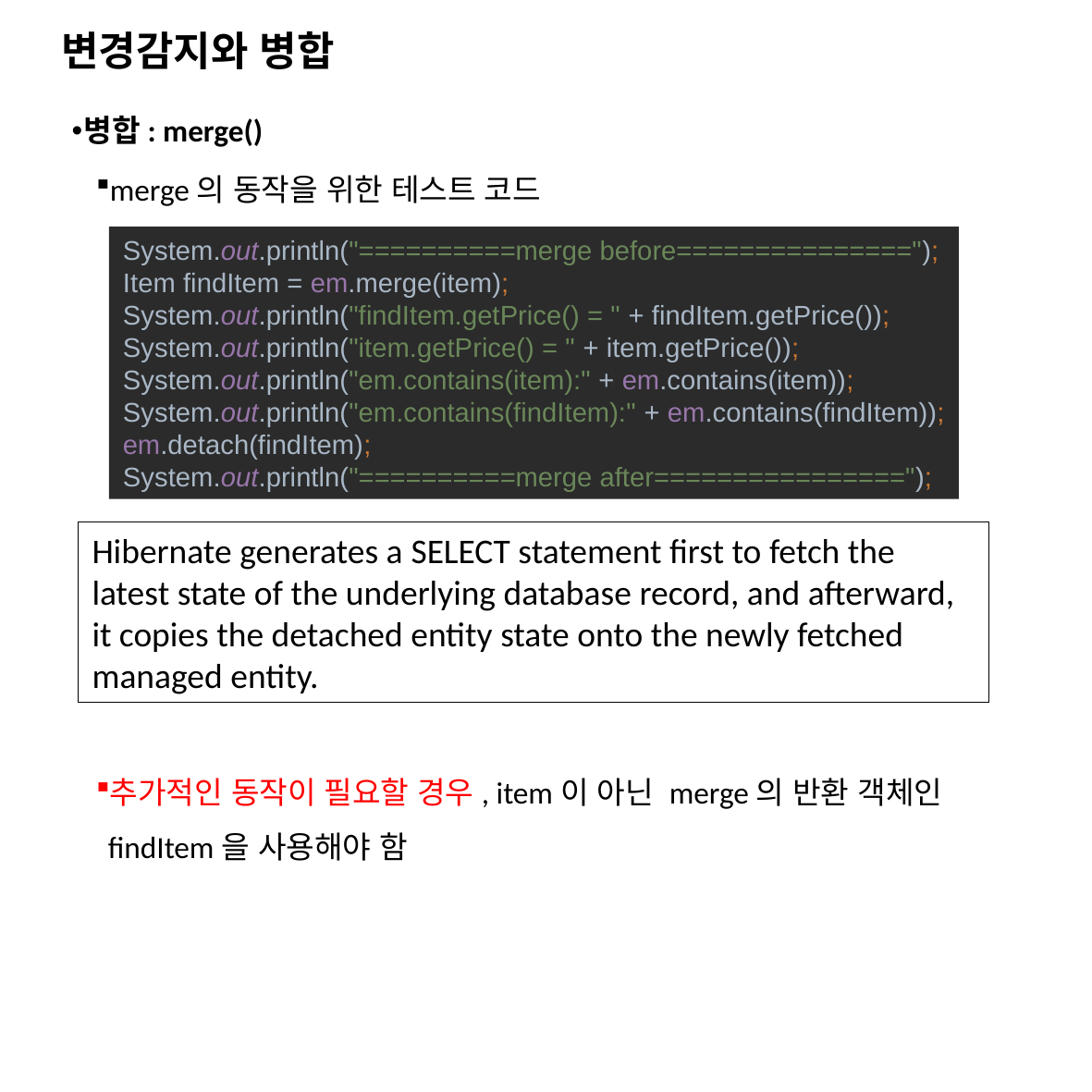

# 변경감지와 병합
병합: merge()
merge의 동작을 위한 테스트 코드

추가적인 동작이 필요할 경우, item이 아닌 merge의 반환 객체인 findItem을 사용해야 함

System.out.println("==========merge before===============");
Item findItem = em.merge(item);
System.out.println("findItem.getPrice() = " + findItem.getPrice());
System.out.println("item.getPrice() = " + item.getPrice());
System.out.println("em.contains(item):" + em.contains(item));
System.out.println("em.contains(findItem):" + em.contains(findItem));
em.detach(findItem);
System.out.println("==========merge after================");
Hibernate generates a SELECT statement first to fetch the latest state of the underlying database record, and afterward, it copies the detached entity state onto the newly fetched managed entity.